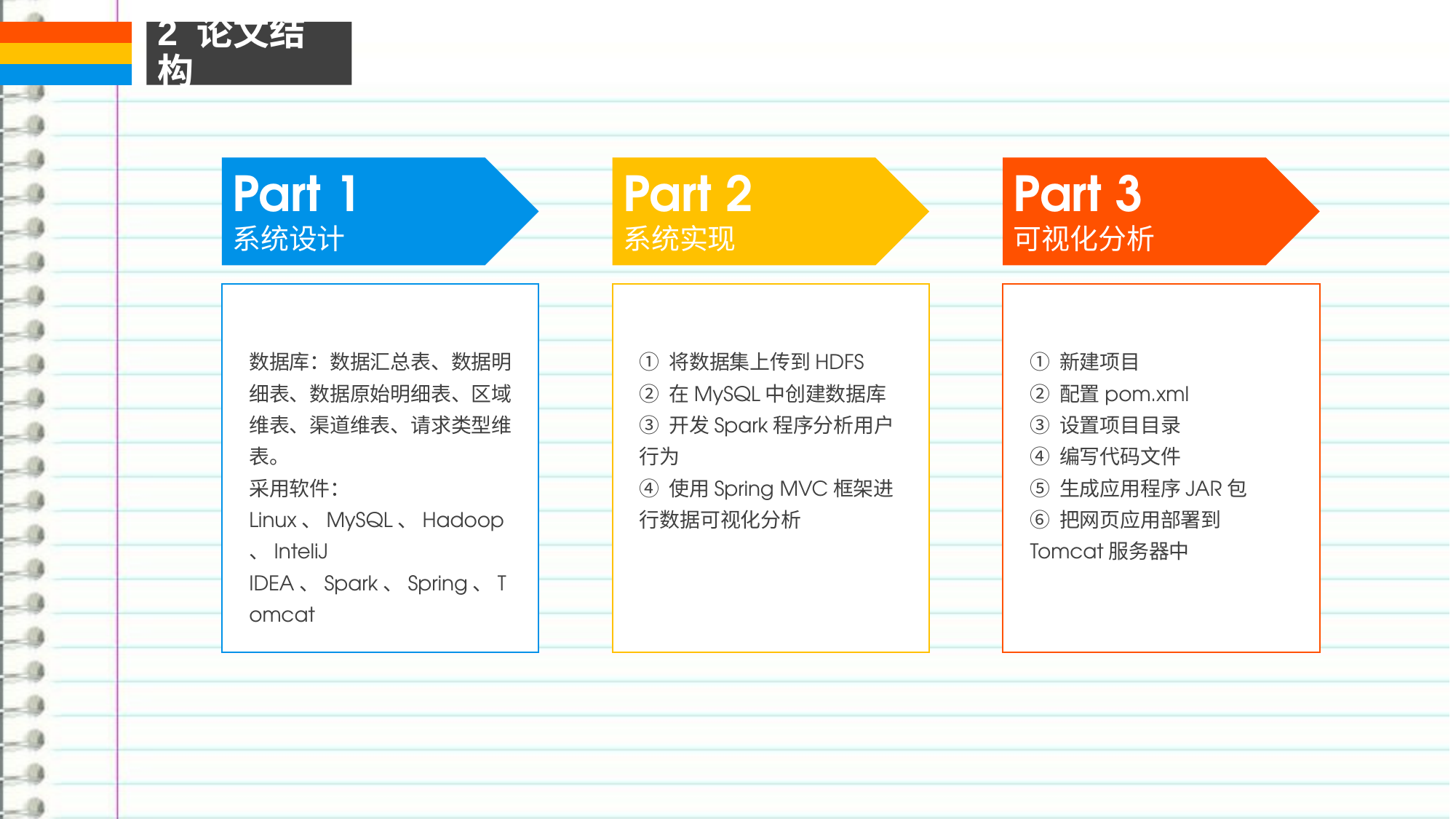

2 论文结构
Part 1
系统设计

数据库：数据汇总表、数据明细表、数据原始明细表、区域维表、渠道维表、请求类型维表。
采用软件：Linux、MySQL、Hadoop、InteliJ IDEA、Spark、Spring、Tomcat
Part 2
系统实现

① 将数据集上传到HDFS
② 在MySQL中创建数据库
③ 开发Spark程序分析用户行为
④ 使用Spring MVC框架进行数据可视化分析
Part 3
可视化分析

① 新建项目
② 配置pom.xml
③ 设置项目目录
④ 编写代码文件
⑤ 生成应用程序JAR包
⑥ 把网页应用部署到Tomcat服务器中